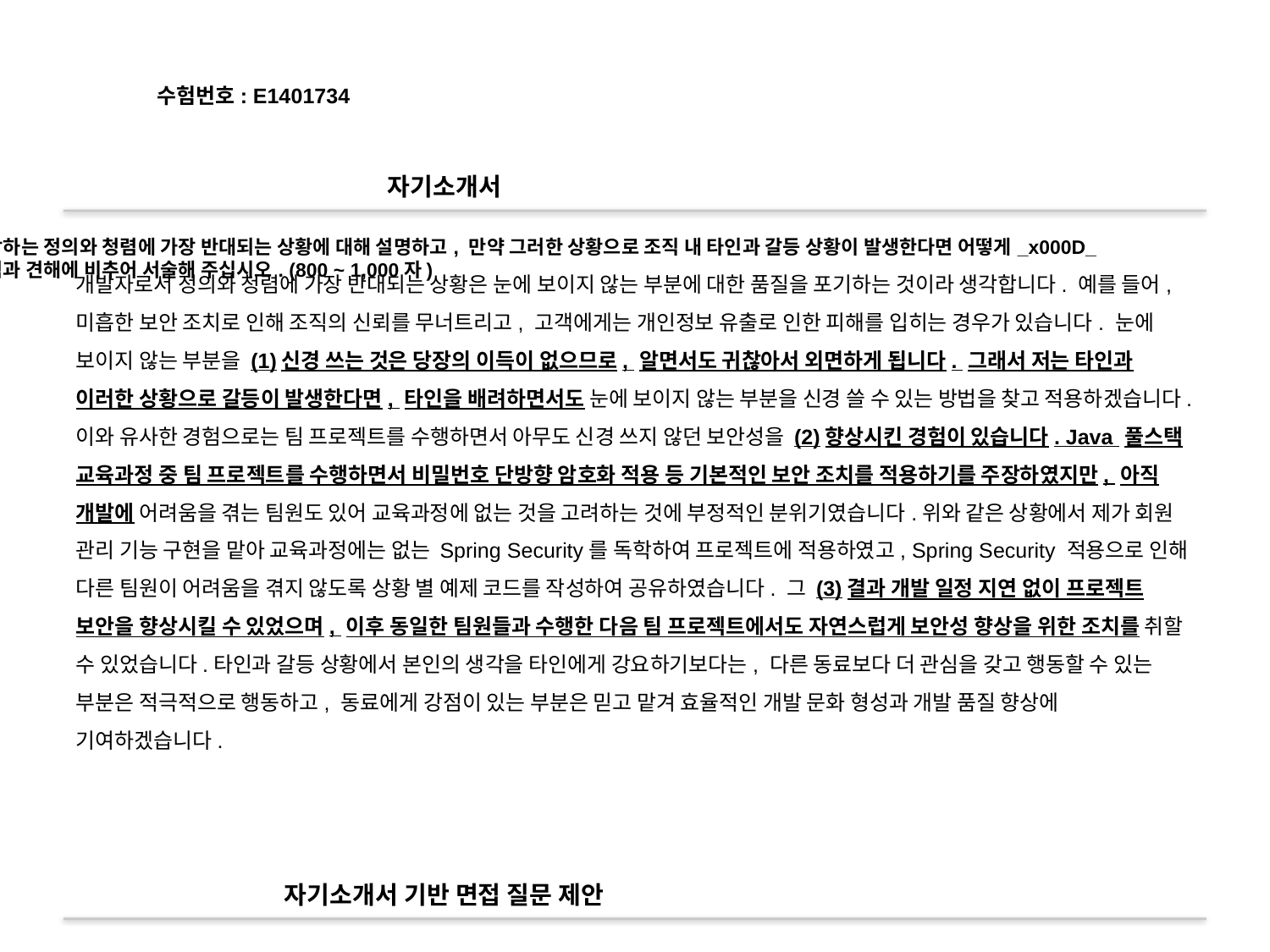

수험번호: E1401734
#

자기소개서

조직 생활에서 본인이 생각하는 정의와 청렴에 가장 반대되는 상황에 대해 설명하고, 만약 그러한 상황으로 조직 내 타인과 갈등 상황이 발생한다면 어떻게_x000D_
대처할 것인지 본인의 경험과 견해에 비추어 서술해 주십시오. (800 ~ 1,000자)

개발자로서 정의와 청렴에 가장 반대되는 상황은 눈에 보이지 않는 부분에 대한 품질을 포기하는 것이라 생각합니다. 예를 들어, 미흡한 보안 조치로 인해 조직의 신뢰를 무너트리고, 고객에게는 개인정보 유출로 인한 피해를 입히는 경우가 있습니다. 눈에 보이지 않는 부분을 (1)신경 쓰는 것은 당장의 이득이 없으므로, 알면서도 귀찮아서 외면하게 됩니다. 그래서 저는 타인과 이러한 상황으로 갈등이 발생한다면, 타인을 배려하면서도 눈에 보이지 않는 부분을 신경 쓸 수 있는 방법을 찾고 적용하겠습니다.이와 유사한 경험으로는 팀 프로젝트를 수행하면서 아무도 신경 쓰지 않던 보안성을 (2)향상시킨 경험이 있습니다. Java 풀스택 교육과정 중 팀 프로젝트를 수행하면서 비밀번호 단방향 암호화 적용 등 기본적인 보안 조치를 적용하기를 주장하였지만, 아직 개발에 어려움을 겪는 팀원도 있어 교육과정에 없는 것을 고려하는 것에 부정적인 분위기였습니다.위와 같은 상황에서 제가 회원 관리 기능 구현을 맡아 교육과정에는 없는 Spring Security를 독학하여 프로젝트에 적용하였고, Spring Security 적용으로 인해 다른 팀원이 어려움을 겪지 않도록 상황 별 예제 코드를 작성하여 공유하였습니다. 그 (3)결과 개발 일정 지연 없이 프로젝트 보안을 향상시킬 수 있었으며, 이후 동일한 팀원들과 수행한 다음 팀 프로젝트에서도 자연스럽게 보안성 향상을 위한 조치를 취할 수 있었습니다.타인과 갈등 상황에서 본인의 생각을 타인에게 강요하기보다는, 다른 동료보다 더 관심을 갖고 행동할 수 있는 부분은 적극적으로 행동하고, 동료에게 강점이 있는 부분은 믿고 맡겨 효율적인 개발 문화 형성과 개발 품질 향상에 기여하겠습니다.

자기소개서 기반 면접 질문 제안

(1) 팀 프로젝트 수행 시 보안성을 강조한 이유는 무엇인가요?
(2) Spring Security를 독학하여 적용한 과정에서의 도전 과제는 무엇이었나요?
(3) 본인의 생각을 타인에게 강요하지 않으면서 갈등을 해결한 방법은 무엇인가요?